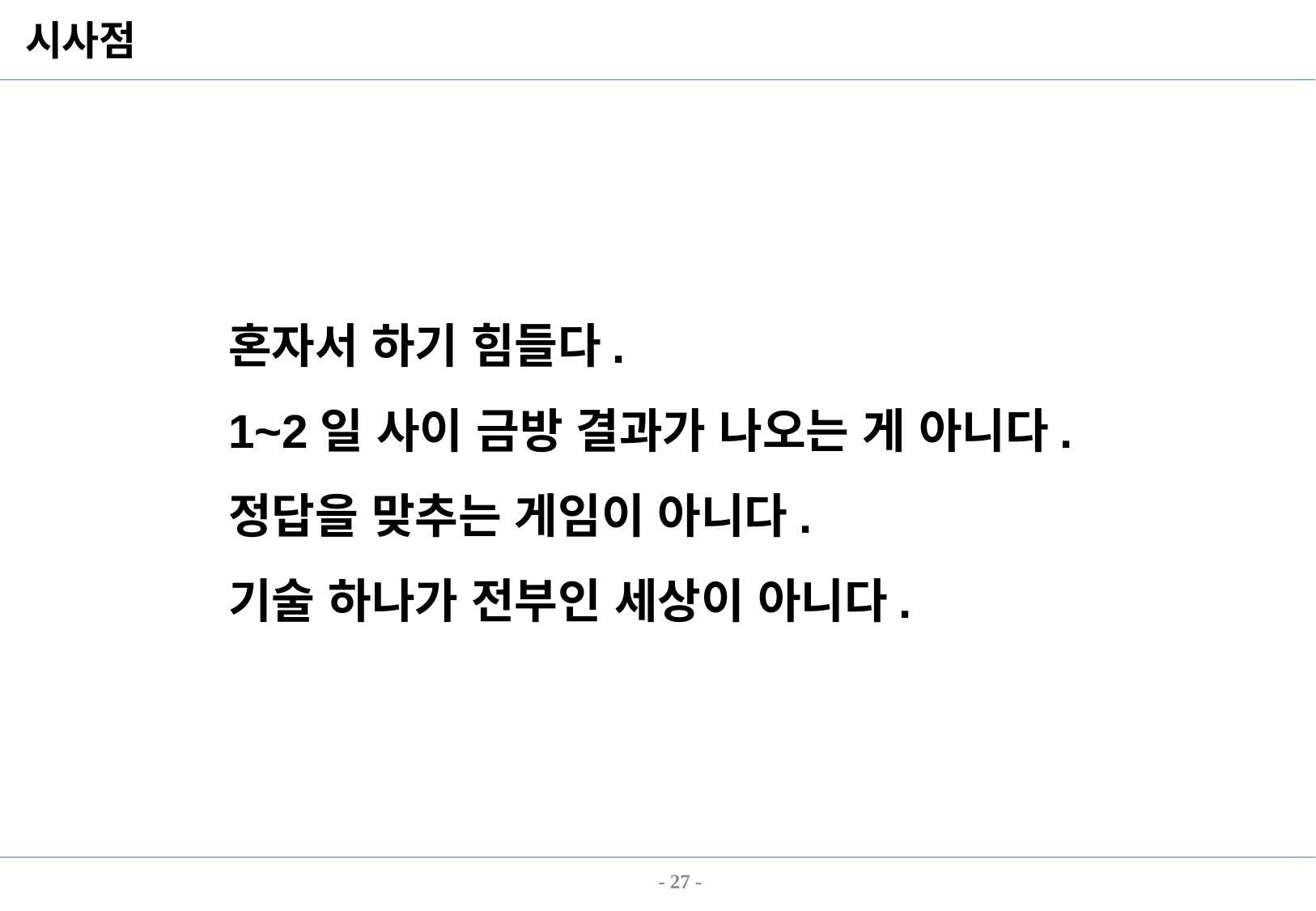

# 시사점
혼자서 하기 힘들다.
1~2일 사이 금방 결과가 나오는 게 아니다.
정답을 맞추는 게임이 아니다.
기술 하나가 전부인 세상이 아니다.
- 27 -